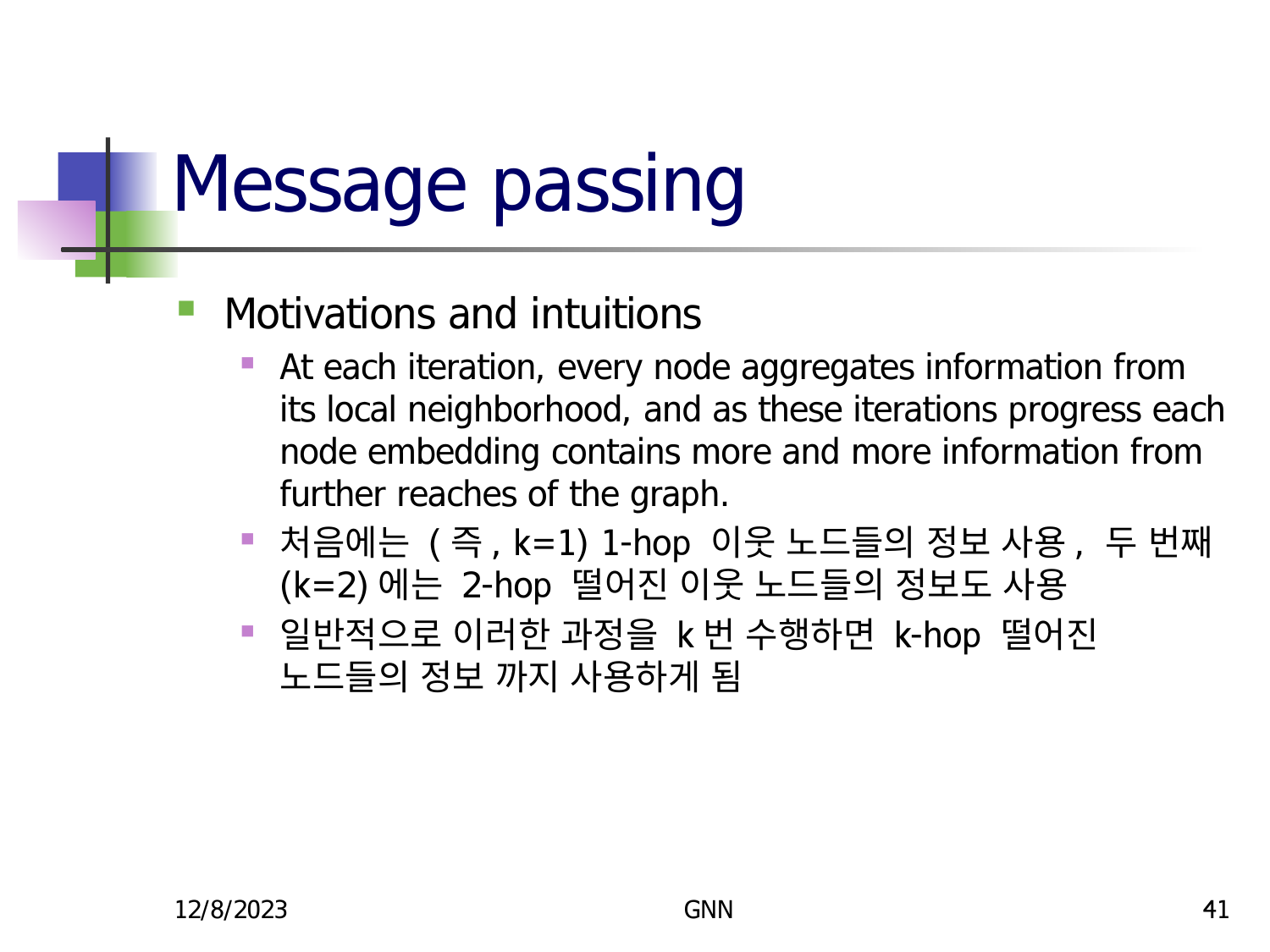

# Message passing
Motivations and intuitions
At each iteration, every node aggregates information from its local neighborhood, and as these iterations progress each node embedding contains more and more information from further reaches of the graph.
처음에는 (즉, k=1) 1-hop 이웃 노드들의 정보 사용, 두 번째(k=2)에는 2-hop 떨어진 이웃 노드들의 정보도 사용
일반적으로 이러한 과정을 k번 수행하면 k-hop 떨어진 노드들의 정보 까지 사용하게 됨
12/8/2023
GNN
41